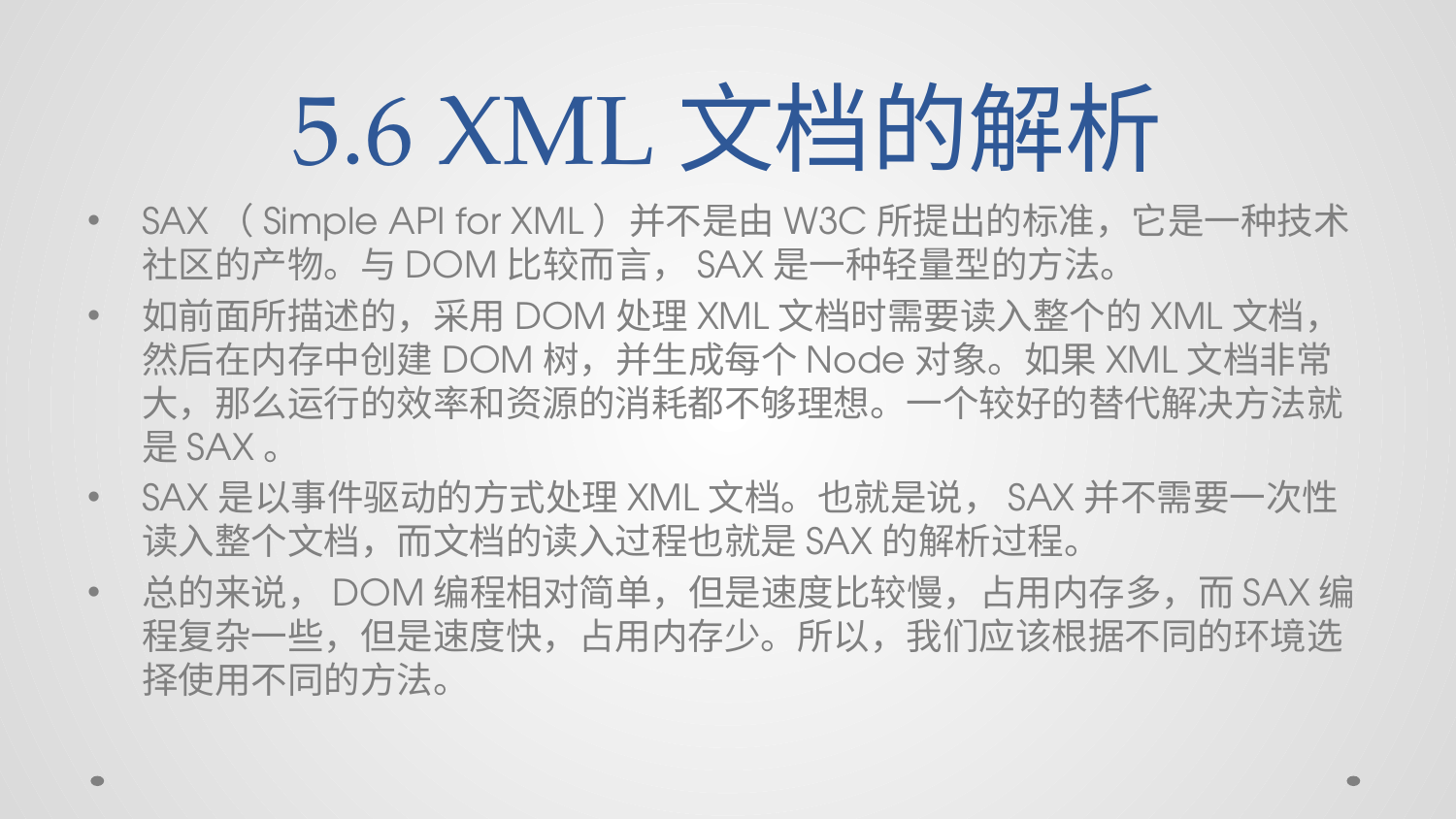

# 5.6 XML文档的解析
SAX（Simple API for XML）并不是由W3C所提出的标准，它是一种技术社区的产物。与DOM比较而言，SAX是一种轻量型的方法。
如前面所描述的，采用DOM处理XML文档时需要读入整个的XML文档，然后在内存中创建DOM树，并生成每个Node对象。如果XML文档非常大，那么运行的效率和资源的消耗都不够理想。一个较好的替代解决方法就是SAX。
SAX是以事件驱动的方式处理XML文档。也就是说，SAX并不需要一次性读入整个文档，而文档的读入过程也就是SAX的解析过程。
总的来说，DOM编程相对简单，但是速度比较慢，占用内存多，而SAX编程复杂一些，但是速度快，占用内存少。所以，我们应该根据不同的环境选择使用不同的方法。